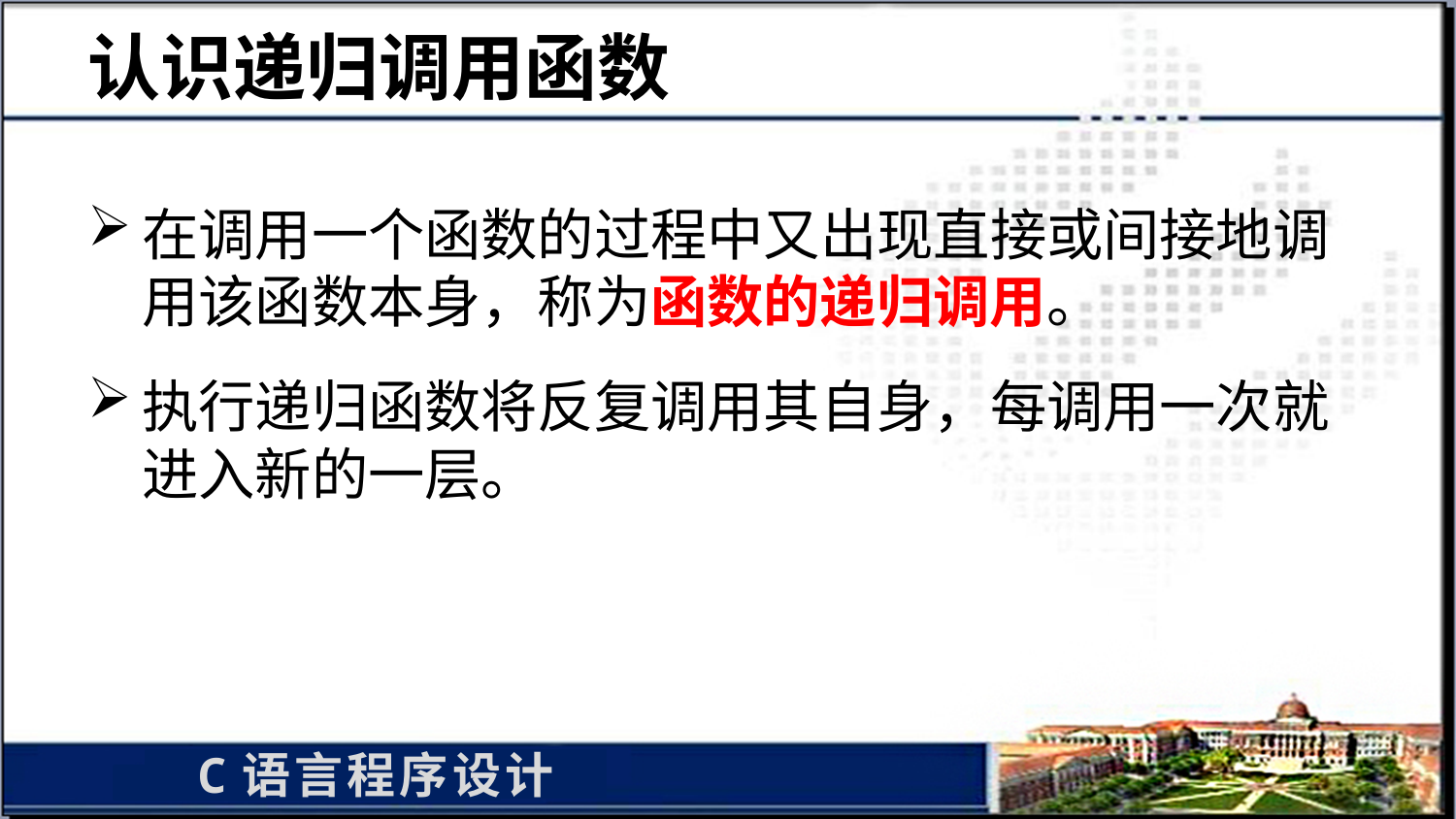

# 认识递归调用函数
在调用一个函数的过程中又出现直接或间接地调用该函数本身，称为函数的递归调用。
执行递归函数将反复调用其自身，每调用一次就进入新的一层。